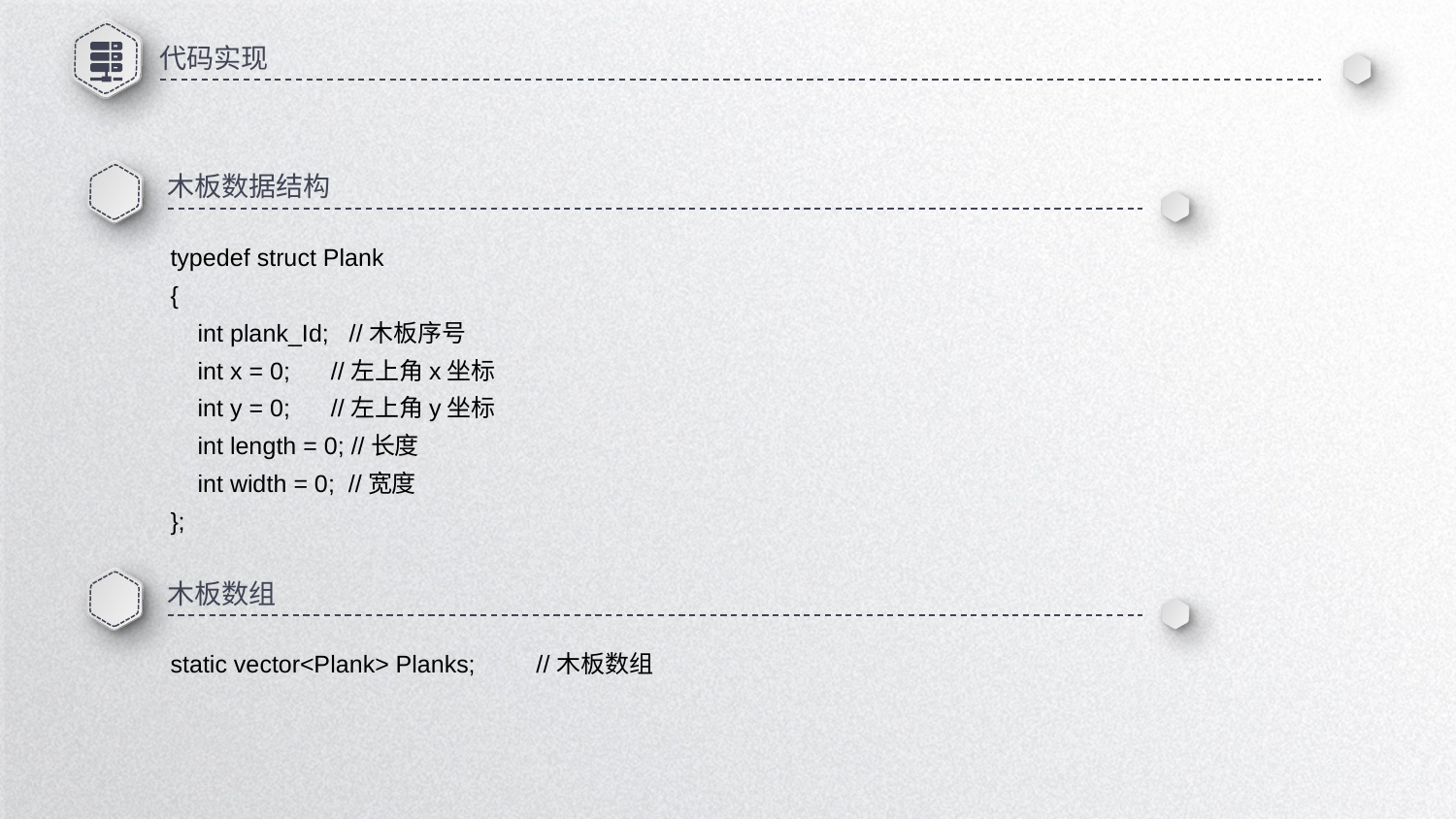

代码实现

木板数据结构

typedef struct Plank
{
    int plank_Id;   //木板序号
    int x = 0;      //左上角x坐标
    int y = 0;      //左上角y坐标
    int length = 0; //长度
    int width = 0;  //宽度
};

木板数组

static vector<Plank> Planks;         //木板数组